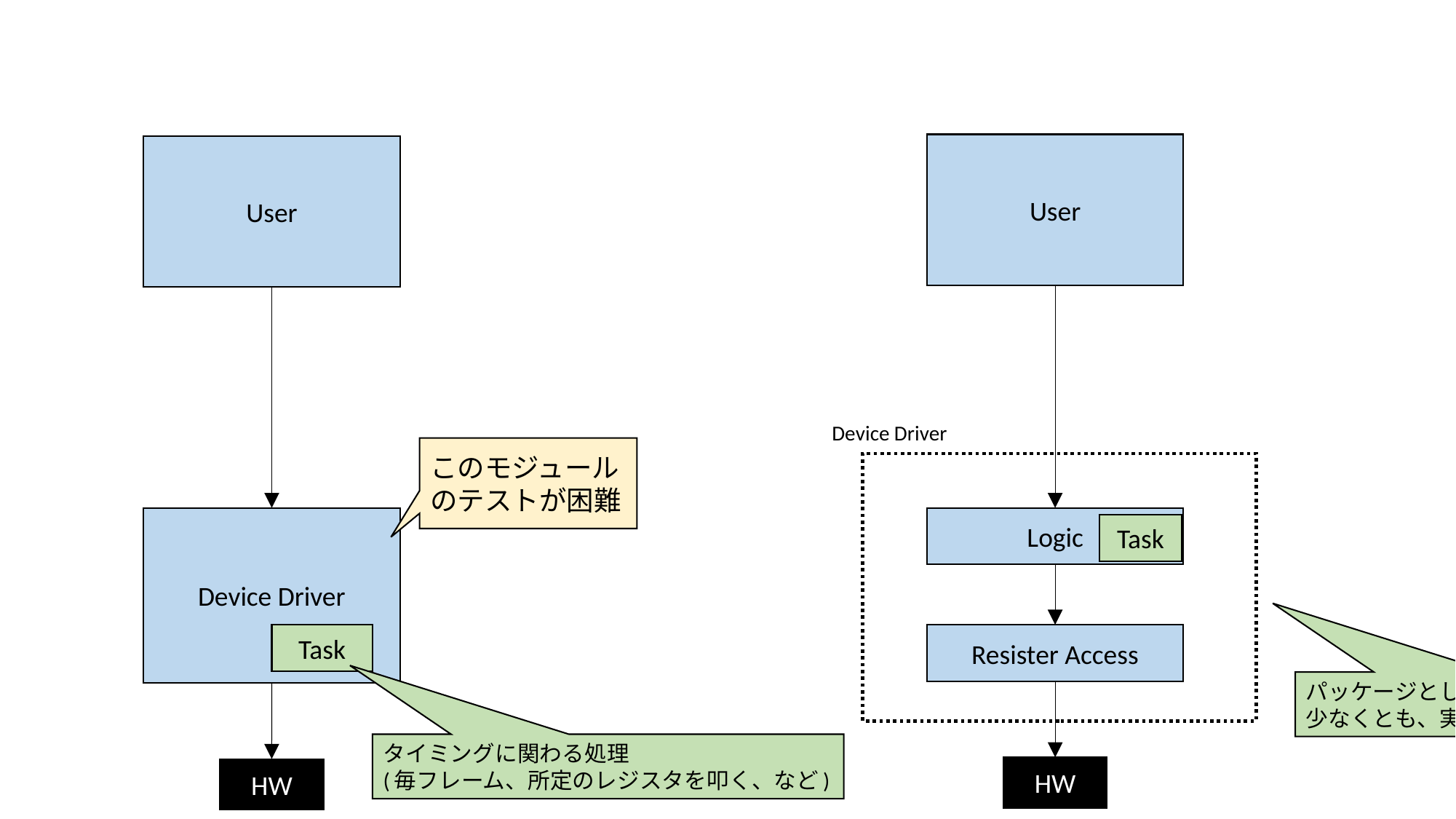

User
User
Device Driver
このモジュールのテストが困難

Device Driver
Logic
Task
Resister Access
Task
パッケージとして分ける(分けられる)かどうかはマチマチ
少なくとも、実装レベルのモジュールとしては分けるべき
タイミングに関わる処理
(毎フレーム、所定のレジスタを叩く、など)
HW
HW